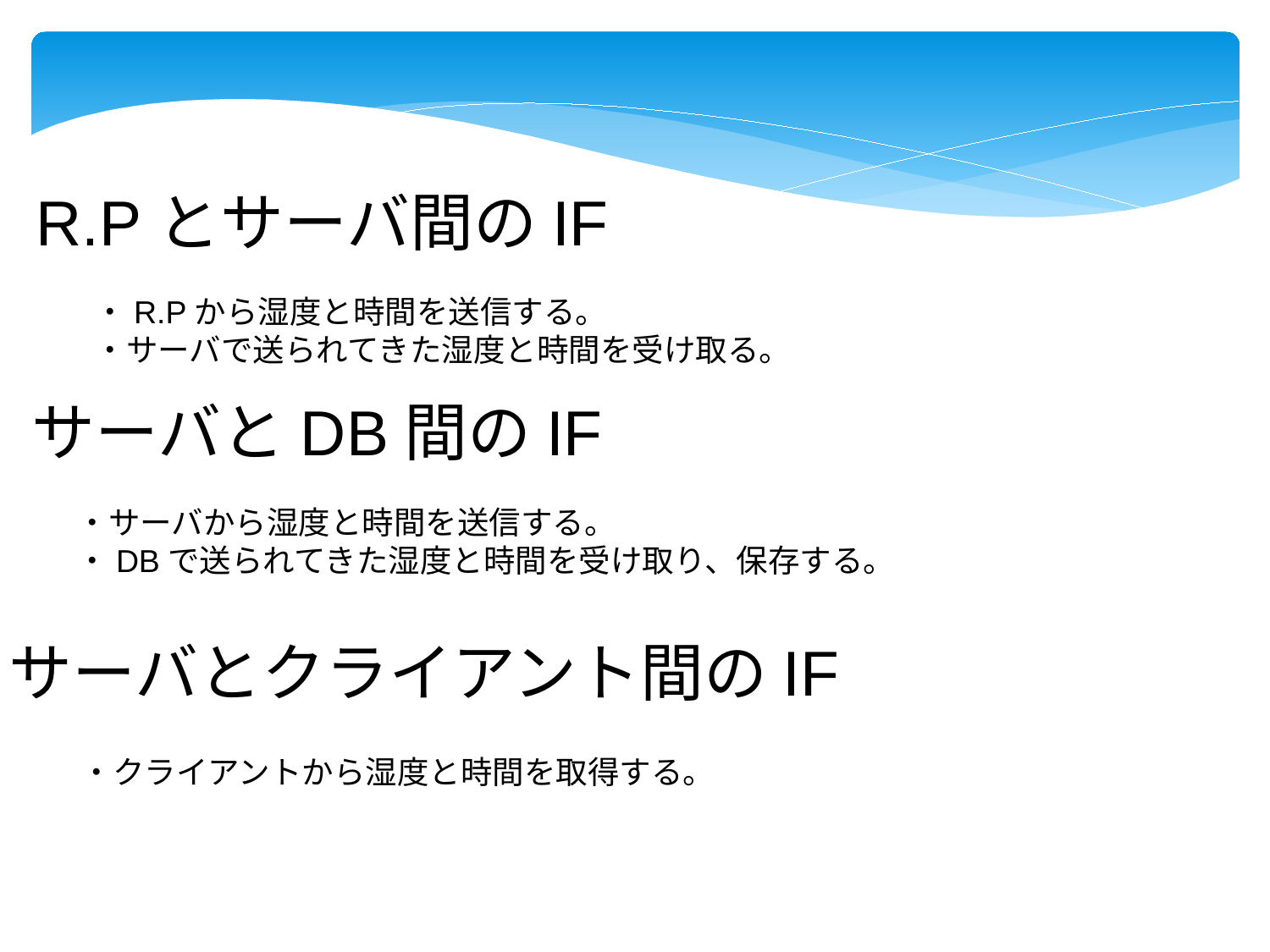

R.Pとサーバ間のIF
・R.Pから湿度と時間を送信する。
・サーバで送られてきた湿度と時間を受け取る。
サーバとDB間のIF
・サーバから湿度と時間を送信する。
・DBで送られてきた湿度と時間を受け取り、保存する。
サーバとクライアント間のIF
・クライアントから湿度と時間を取得する。